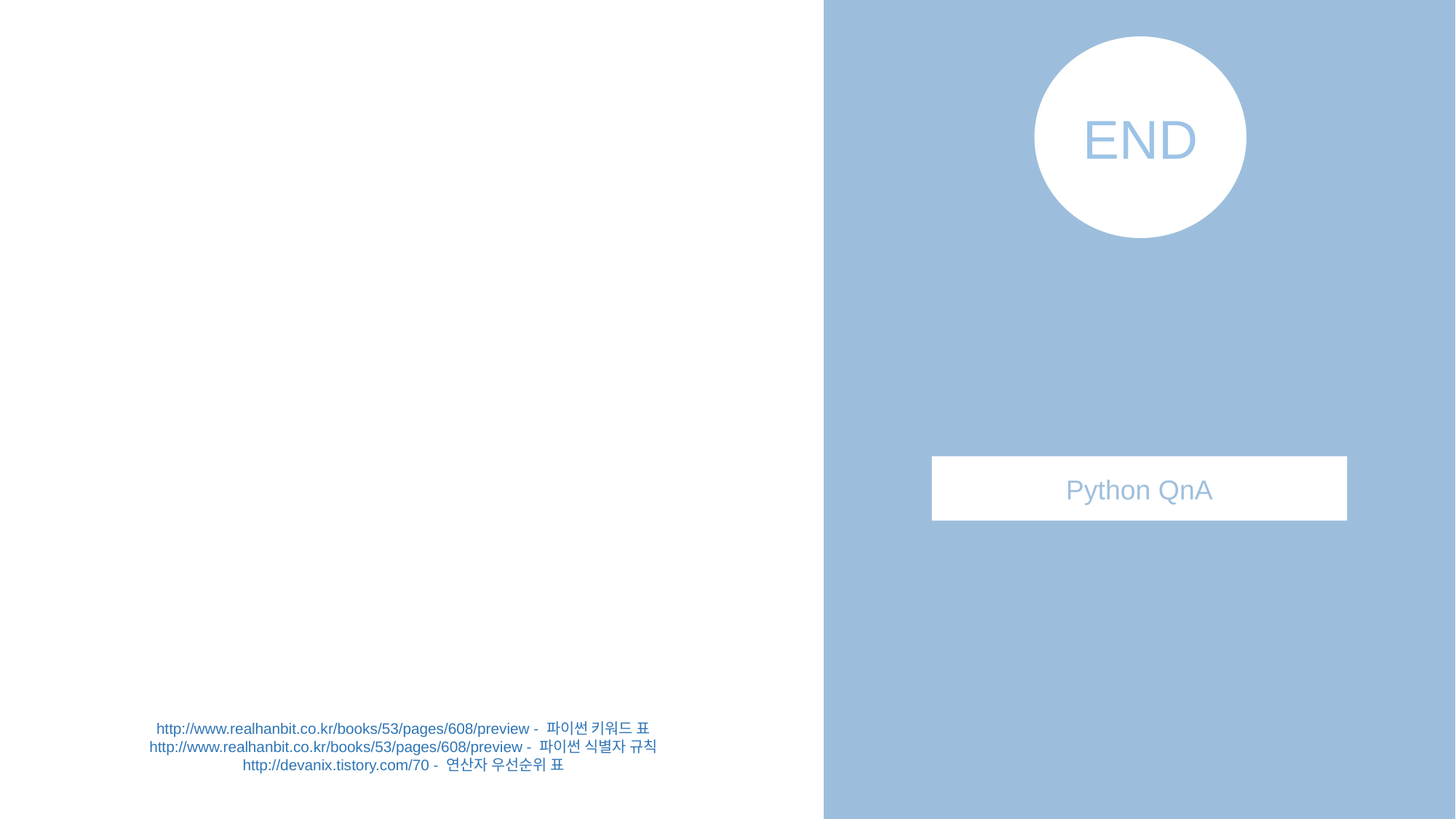

END
Python QnA

1
Python 소개
http://www.realhanbit.co.kr/books/53/pages/608/preview - 파이썬 키워드 표
http://www.realhanbit.co.kr/books/53/pages/608/preview - 파이썬 식별자 규칙
http://devanix.tistory.com/70 - 연산자 우선순위 표